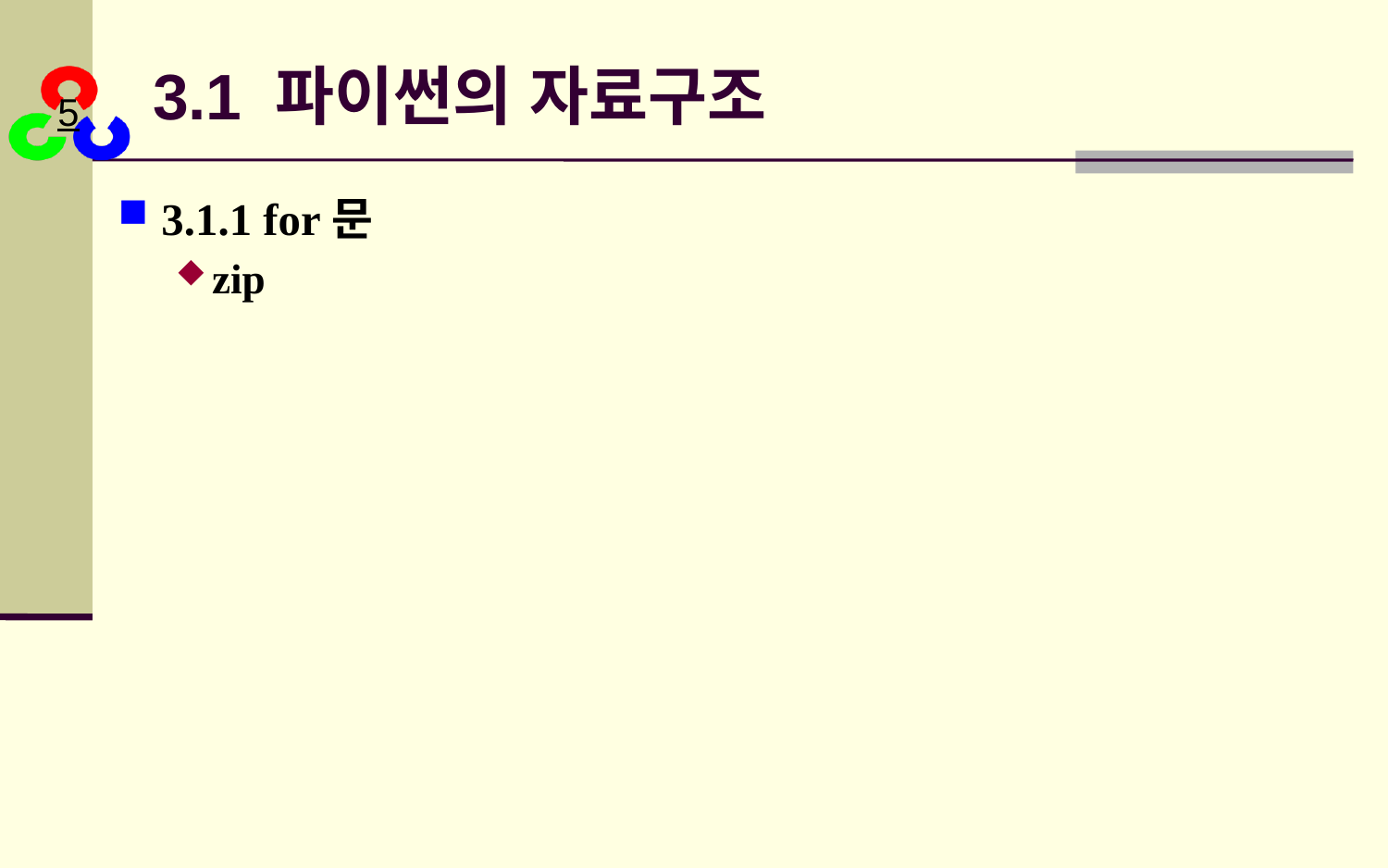

# 3.1 파이썬의 자료구조
3.1.1 for문
zip